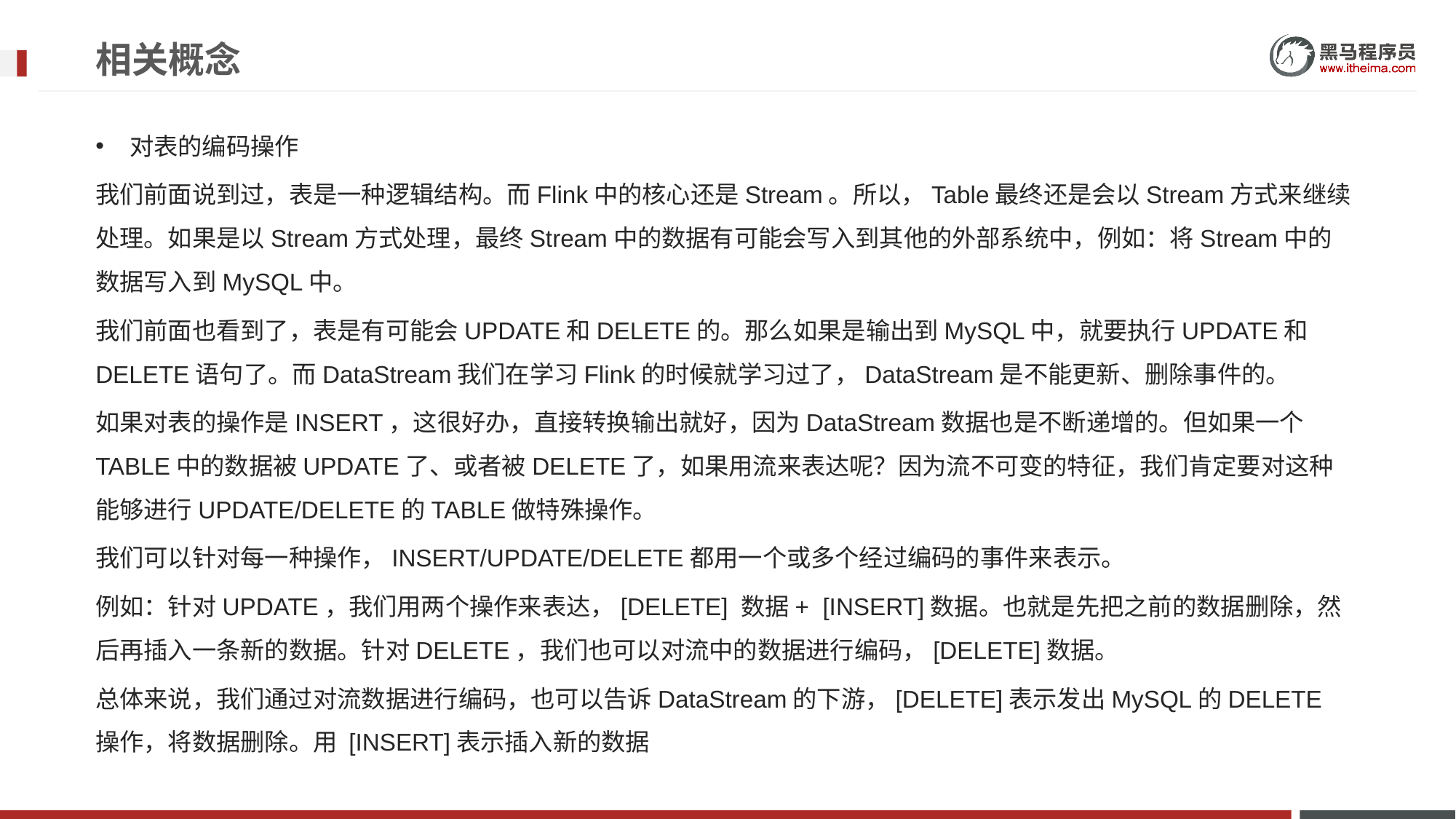

# 相关概念
对表的编码操作
我们前面说到过，表是一种逻辑结构。而Flink中的核心还是Stream。所以，Table最终还是会以Stream方式来继续处理。如果是以Stream方式处理，最终Stream中的数据有可能会写入到其他的外部系统中，例如：将Stream中的数据写入到MySQL中。
我们前面也看到了，表是有可能会UPDATE和DELETE的。那么如果是输出到MySQL中，就要执行UPDATE和DELETE语句了。而DataStream我们在学习Flink的时候就学习过了，DataStream是不能更新、删除事件的。
如果对表的操作是INSERT，这很好办，直接转换输出就好，因为DataStream数据也是不断递增的。但如果一个TABLE中的数据被UPDATE了、或者被DELETE了，如果用流来表达呢？因为流不可变的特征，我们肯定要对这种能够进行UPDATE/DELETE的TABLE做特殊操作。
我们可以针对每一种操作，INSERT/UPDATE/DELETE都用一个或多个经过编码的事件来表示。
例如：针对UPDATE，我们用两个操作来表达，[DELETE] 数据+  [INSERT]数据。也就是先把之前的数据删除，然后再插入一条新的数据。针对DELETE，我们也可以对流中的数据进行编码，[DELETE]数据。
总体来说，我们通过对流数据进行编码，也可以告诉DataStream的下游，[DELETE]表示发出MySQL的DELETE操作，将数据删除。用 [INSERT]表示插入新的数据